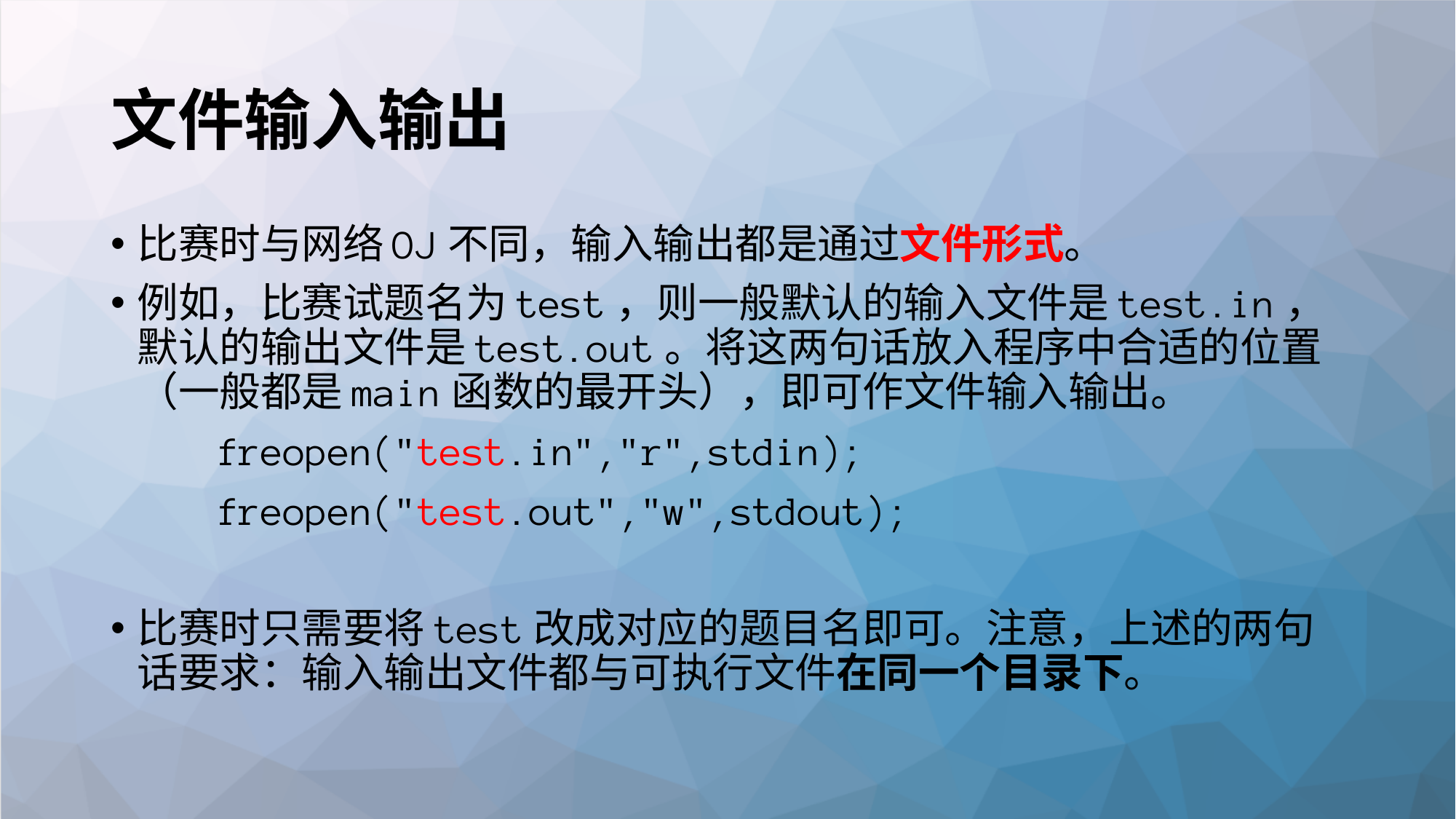

# 文件输入输出
比赛时与网络OJ不同，输入输出都是通过文件形式。
例如，比赛试题名为test，则一般默认的输入文件是test.in，默认的输出文件是test.out。将这两句话放入程序中合适的位置（一般都是main函数的最开头），即可作文件输入输出。
	freopen("test.in","r",stdin);
	freopen("test.out","w",stdout);

比赛时只需要将test改成对应的题目名即可。注意，上述的两句话要求：输入输出文件都与可执行文件在同一个目录下。